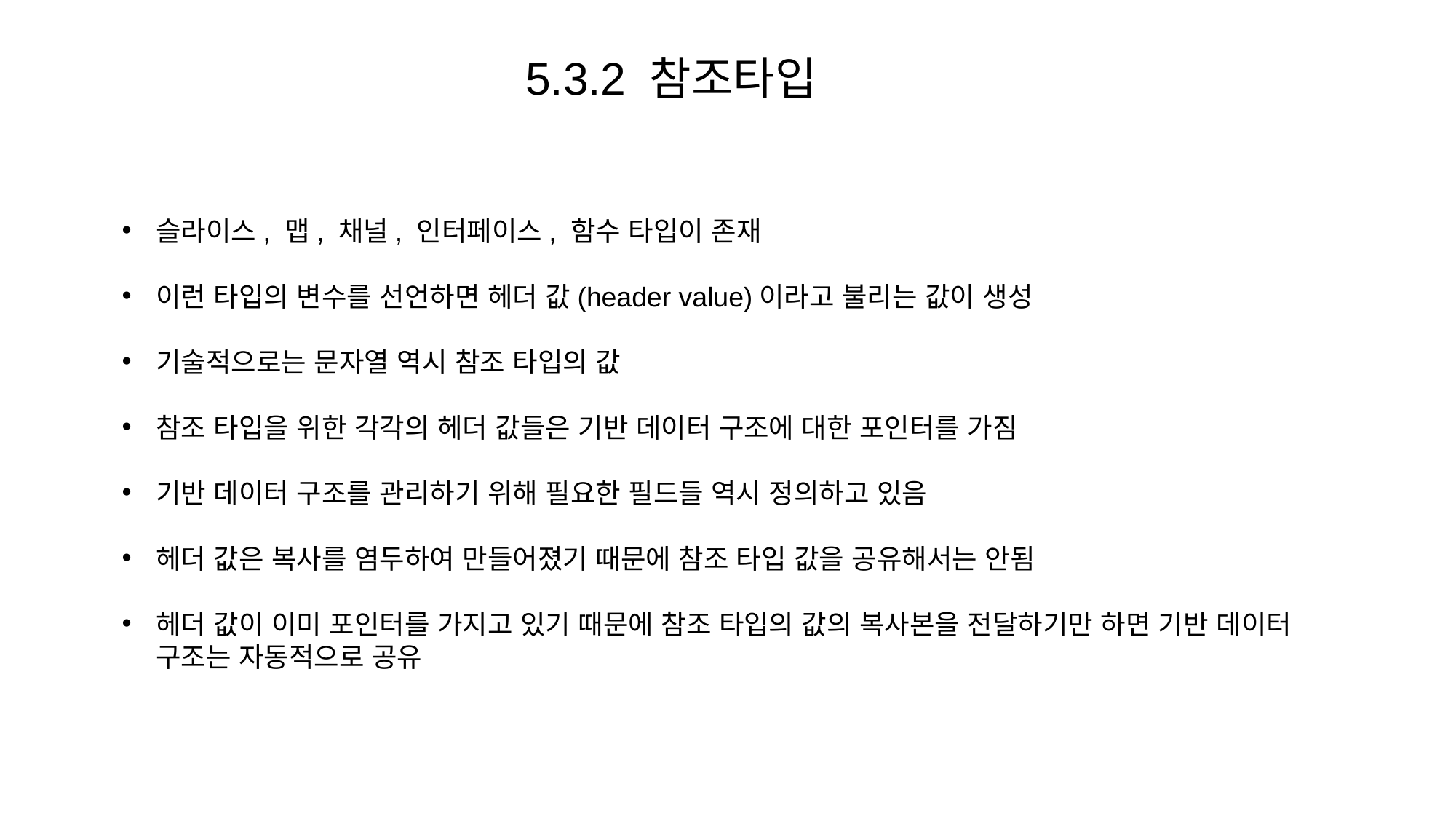

# 5.3.2 참조타입
슬라이스, 맵, 채널, 인터페이스, 함수 타입이 존재

이런 타입의 변수를 선언하면 헤더 값(header value)이라고 불리는 값이 생성

기술적으로는 문자열 역시 참조 타입의 값

참조 타입을 위한 각각의 헤더 값들은 기반 데이터 구조에 대한 포인터를 가짐

기반 데이터 구조를 관리하기 위해 필요한 필드들 역시 정의하고 있음

헤더 값은 복사를 염두하여 만들어졌기 때문에 참조 타입 값을 공유해서는 안됨

헤더 값이 이미 포인터를 가지고 있기 때문에 참조 타입의 값의 복사본을 전달하기만 하면 기반 데이터 구조는 자동적으로 공유